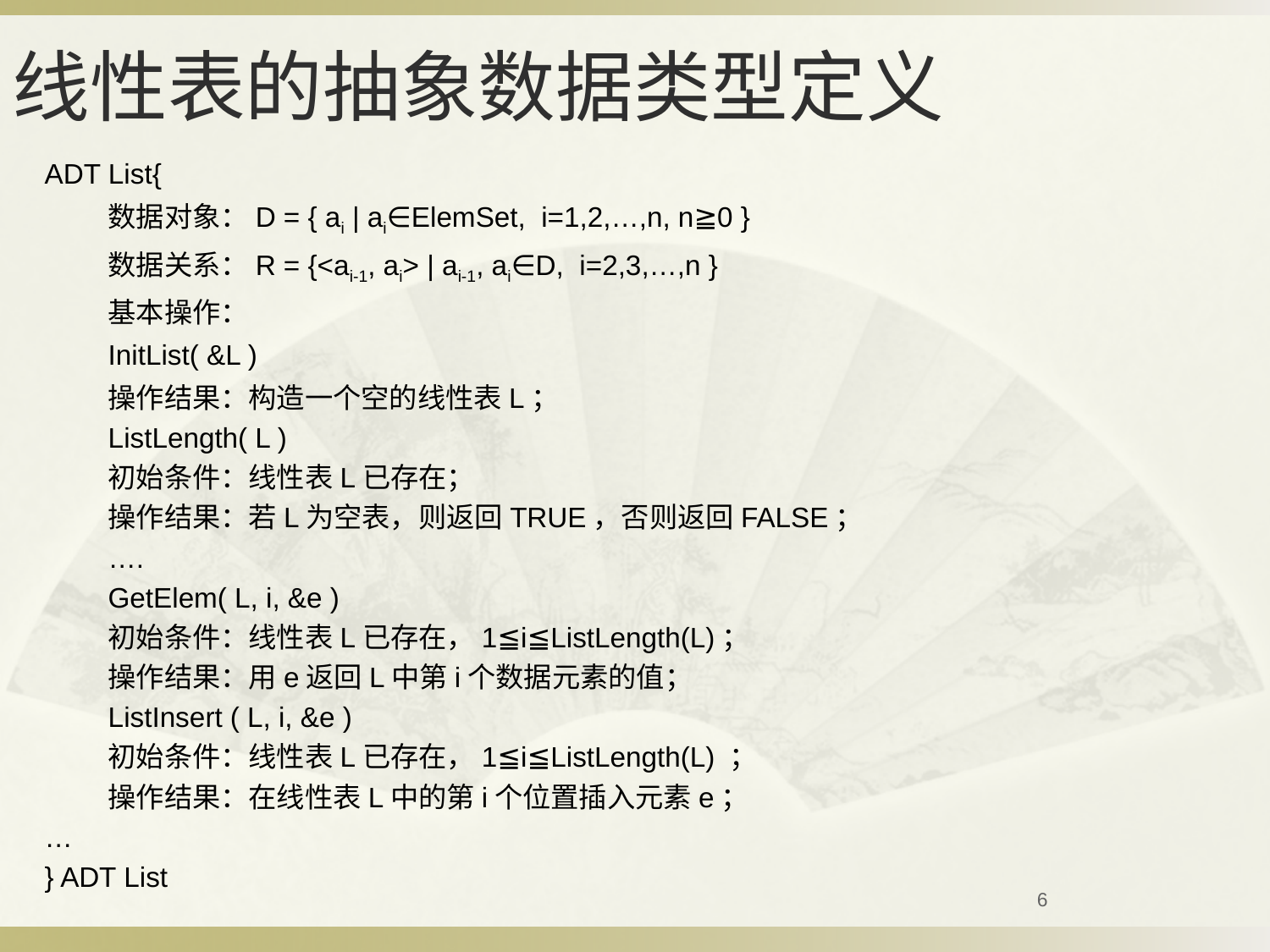

# 线性表的抽象数据类型定义
ADT List{
数据对象：D = { ai | ai∈ElemSet,  i=1,2,…,n, n≧0 }
数据关系：R = {<ai-1, ai> | ai-1, ai∈D,  i=2,3,…,n }
基本操作：
InitList( &L )
操作结果：构造一个空的线性表L；
ListLength( L )
初始条件：线性表L已存在；
操作结果：若L为空表，则返回TRUE，否则返回FALSE；
….
GetElem( L, i, &e )
初始条件：线性表L已存在，1≦i≦ListLength(L)；
操作结果：用e返回L中第i个数据元素的值；
ListInsert ( L, i, &e )
初始条件：线性表L已存在，1≦i≦ListLength(L) ；
操作结果：在线性表L中的第i个位置插入元素e；
…
} ADT List

6